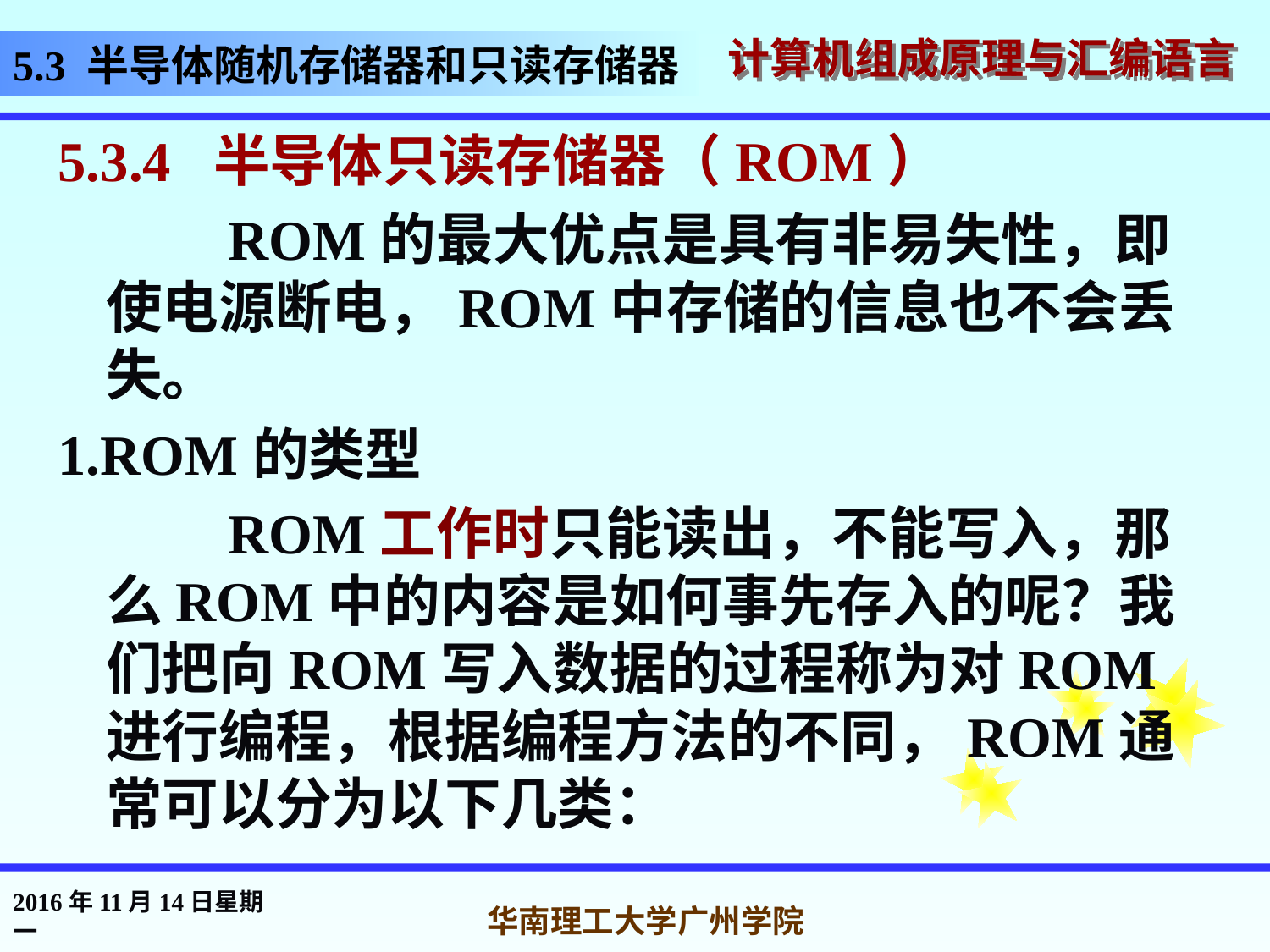

# 5.3 半导体随机存储器和只读存储器
5.3.4  半导体只读存储器（ROM）
            ROM的最大优点是具有非易失性，即使电源断电，ROM中存储的信息也不会丢失。
1.ROM的类型
            ROM工作时只能读出，不能写入，那么ROM中的内容是如何事先存入的呢？我们把向ROM写入数据的过程称为对ROM进行编程，根据编程方法的不同，ROM通常可以分为以下几类：
2016年11月14日星期一
华南理工大学广州学院